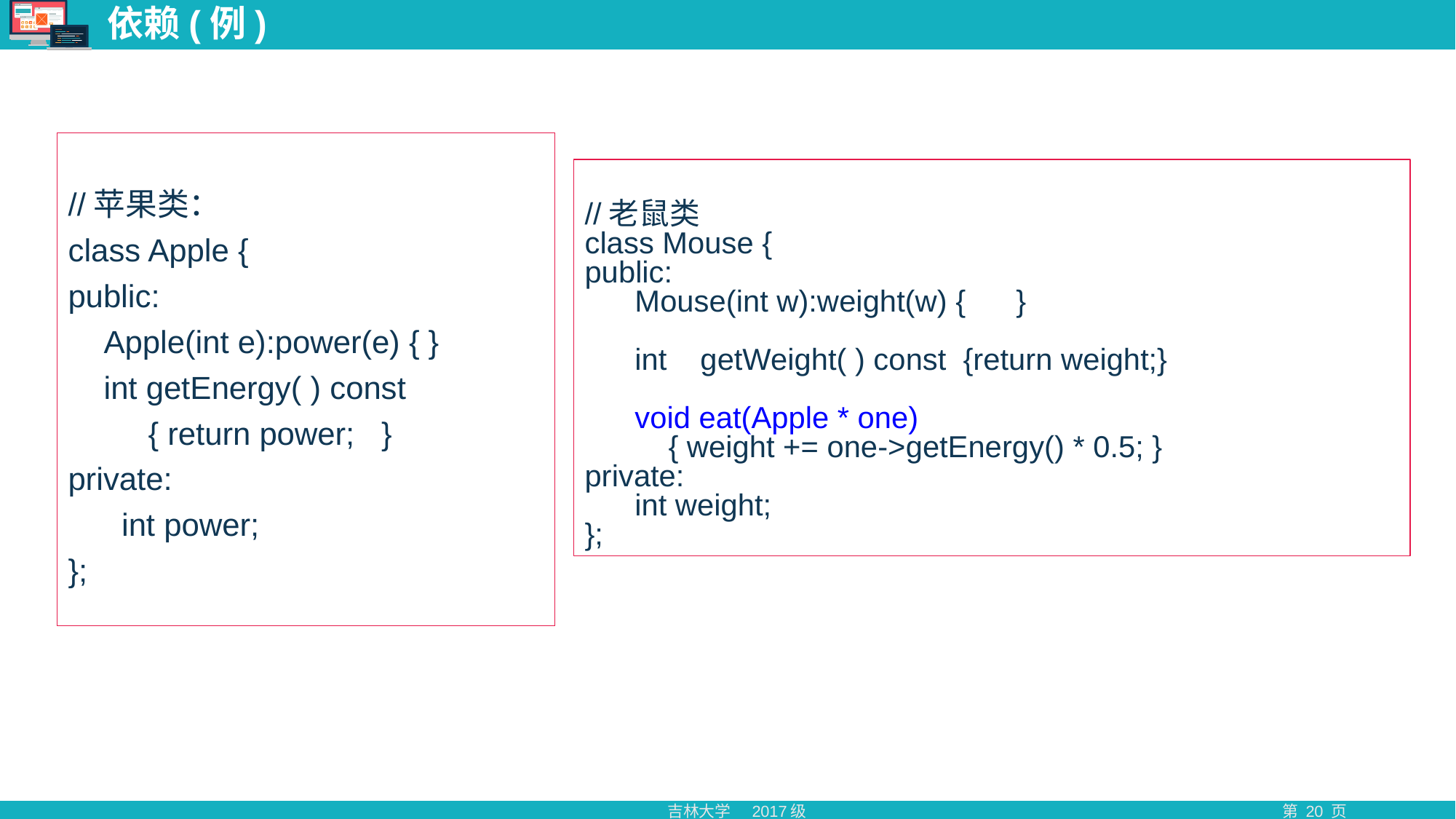

# 依赖(例)

//苹果类：
class Apple {
public:
    Apple(int e):power(e) { }
    int getEnergy( ) const
         { return power;   }
private:
      int power;
};

//老鼠类
class Mouse {
public:
      Mouse(int w):weight(w) {      }

      int    getWeight( ) const  {return weight;}
      void eat(Apple * one)
          { weight += one->getEnergy() * 0.5; }
private:
      int weight;
};